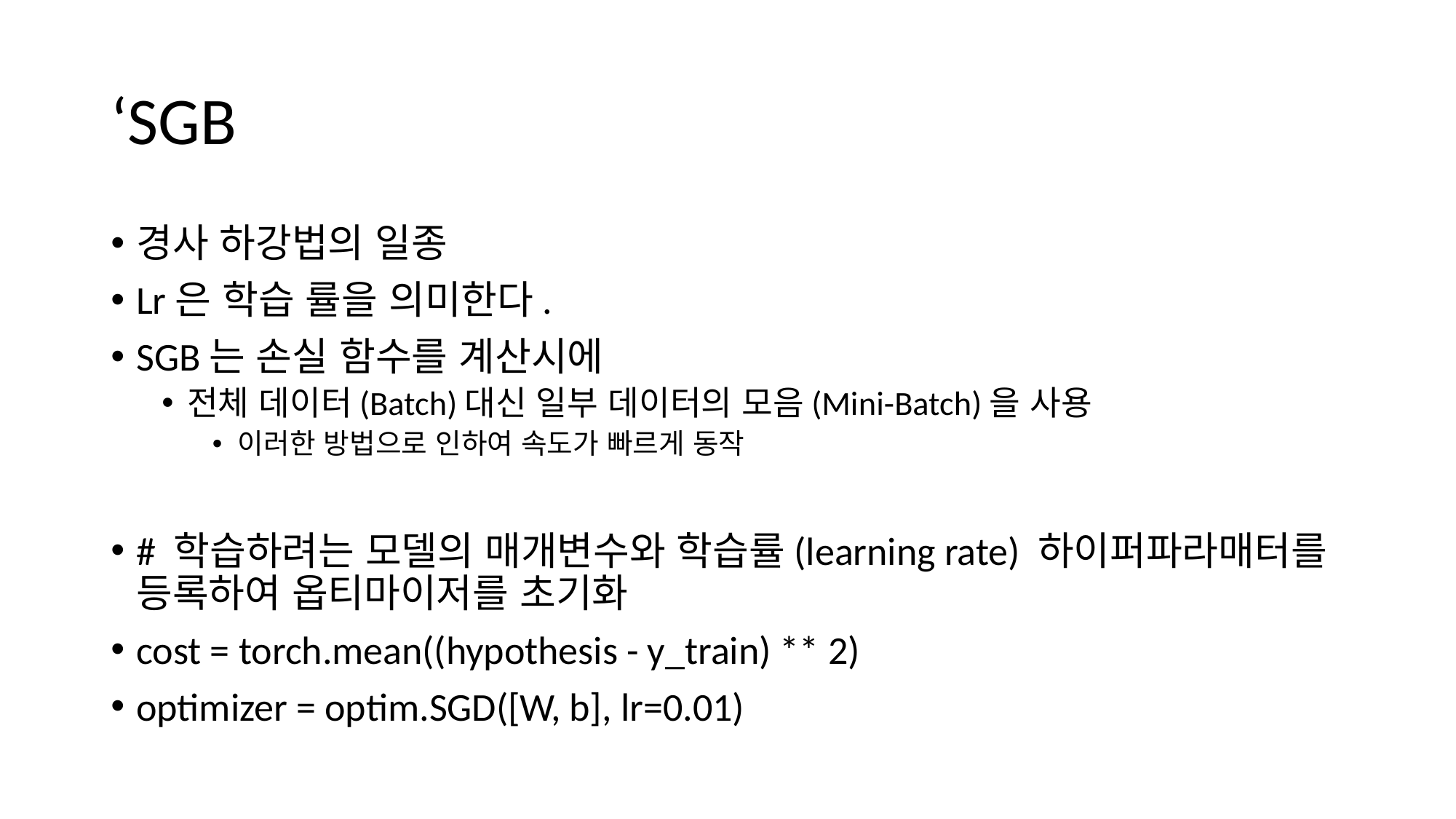

# ‘SGB
경사 하강법의 일종
Lr은 학습 률을 의미한다.
SGB는 손실 함수를 계산시에
전체 데이터(Batch)대신 일부 데이터의 모음(Mini-Batch)을 사용
이러한 방법으로 인하여 속도가 빠르게 동작

# 학습하려는 모델의 매개변수와 학습률(learning rate) 하이퍼파라매터를 등록하여 옵티마이저를 초기화
cost = torch.mean((hypothesis - y_train) ** 2)
optimizer = optim.SGD([W, b], lr=0.01)